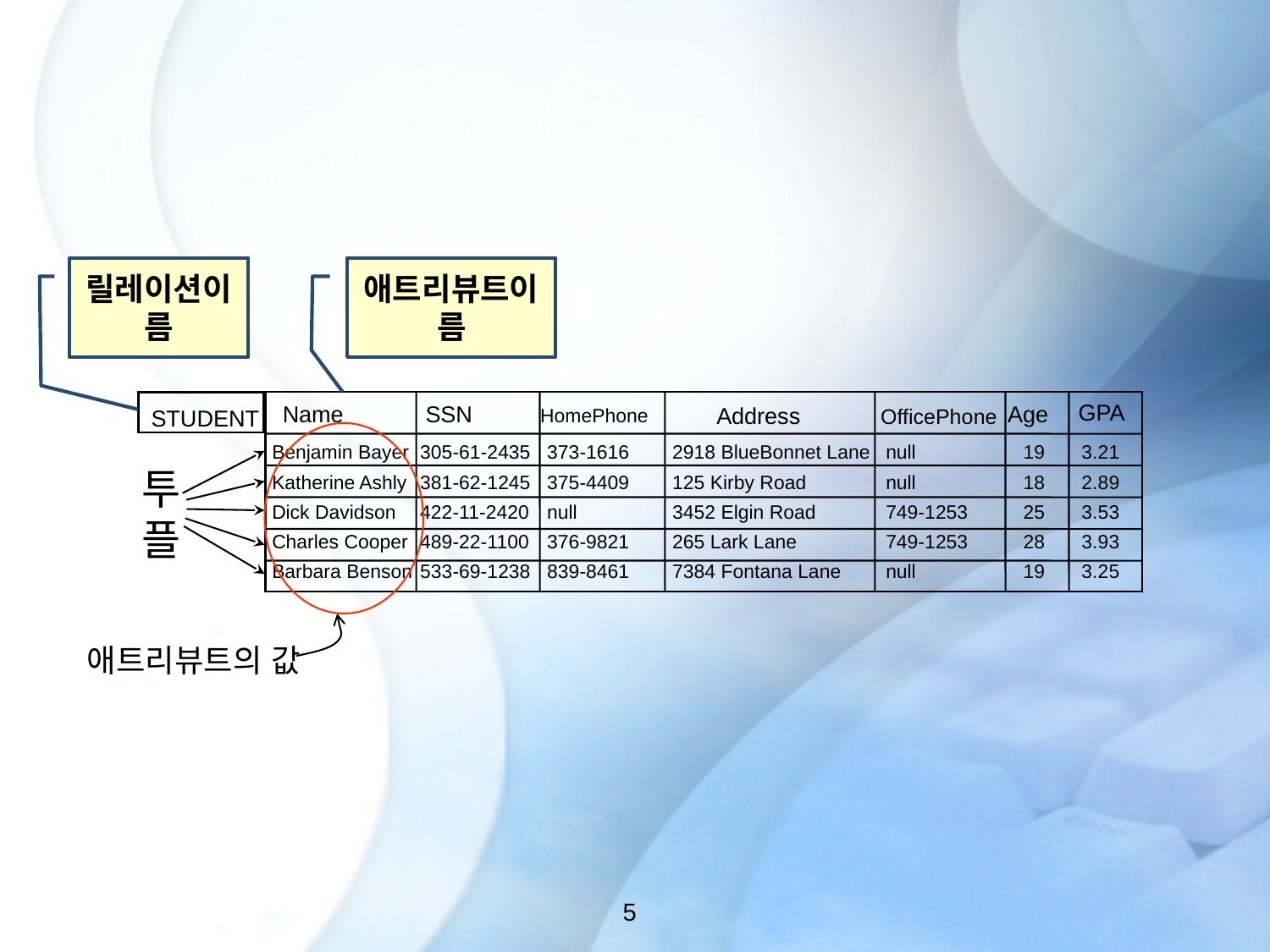

릴레이션이름
애트리뷰트이름

GPA
STUDENT

Name
SSN
Age
Address
HomePhone
OfficePhone

Benjamin Bayer
Katherine Ashly
Dick Davidson
Charles Cooper
Barbara Benson
305-61-2435
381-62-1245
422-11-2420
489-22-1100
533-69-1238
373-1616
375-4409
null
376-9821
839-8461
2918 BlueBonnet Lane
125 Kirby Road
3452 Elgin Road
265 Lark Lane
7384 Fontana Lane
null
null
749-1253
749-1253
null
19
18
25
28
19
3.21
2.89
3.53
3.93
3.25

투플

애트리뷰트의 값
5